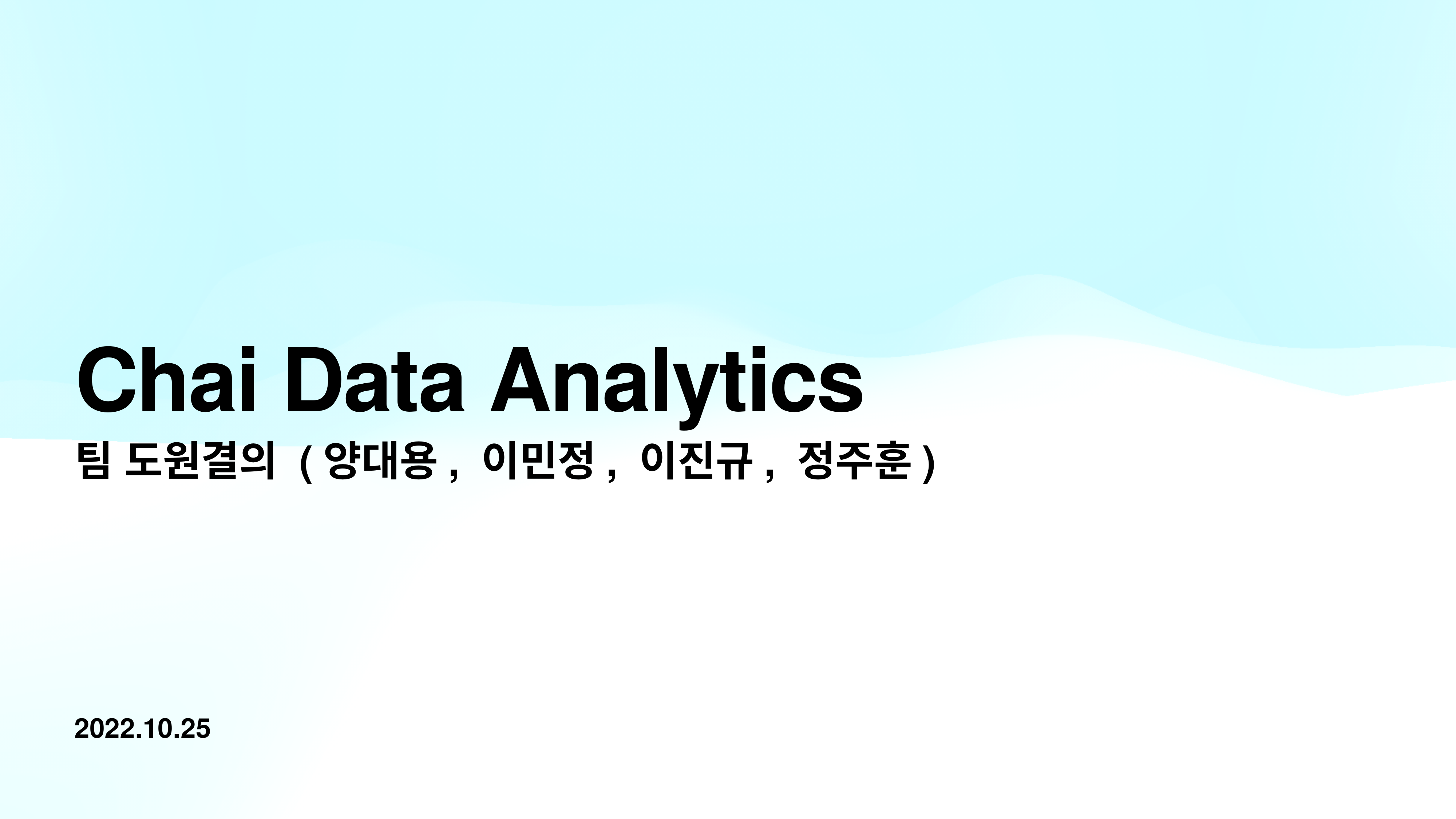

# Chai Data Analytics
팀 도원결의 (양대용, 이민정, 이진규, 정주훈)
2022.10.25